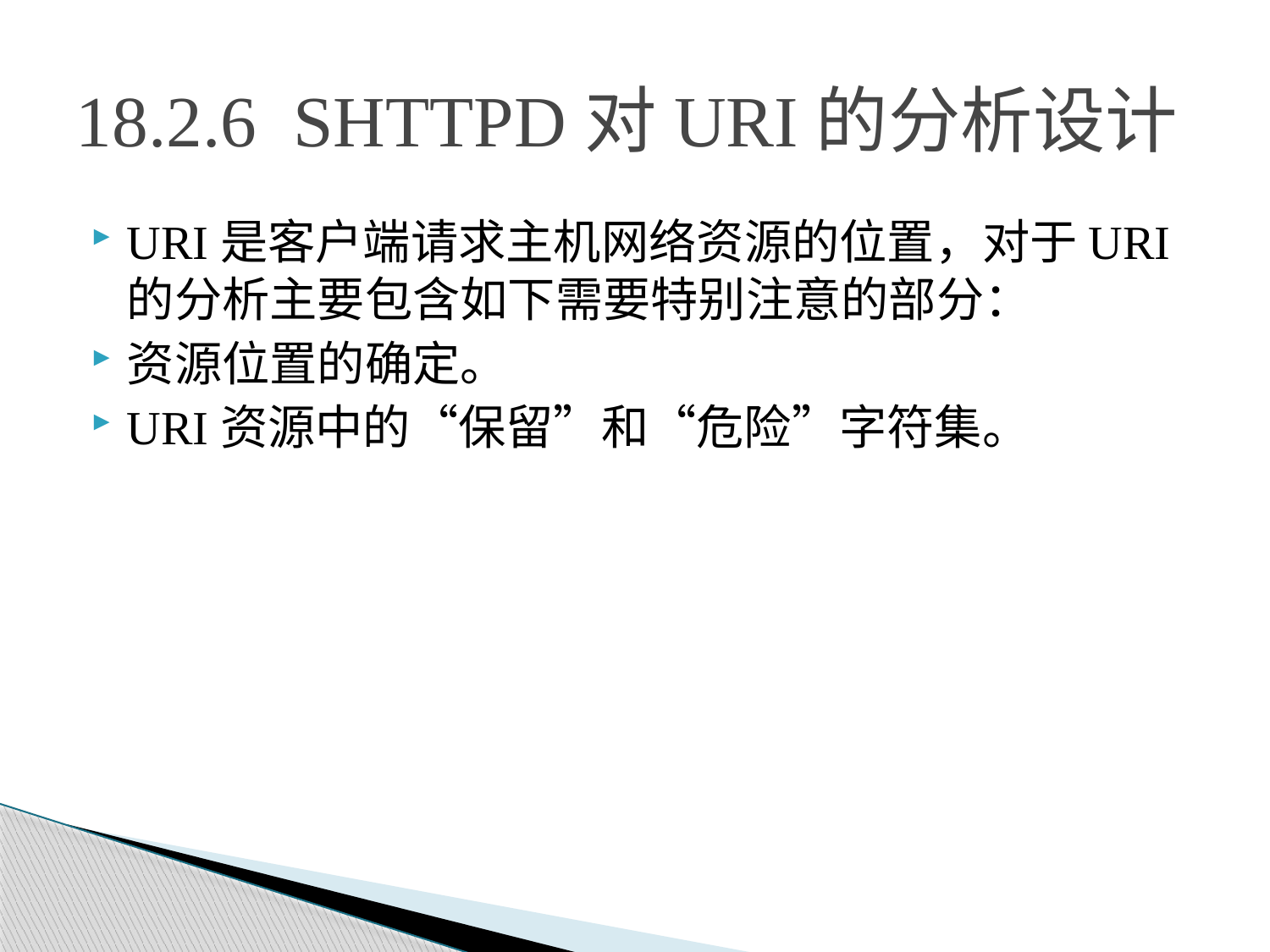

# 18.2.6  SHTTPD对URI的分析设计
URI是客户端请求主机网络资源的位置，对于URI的分析主要包含如下需要特别注意的部分：
资源位置的确定。
URI资源中的“保留”和“危险”字符集。